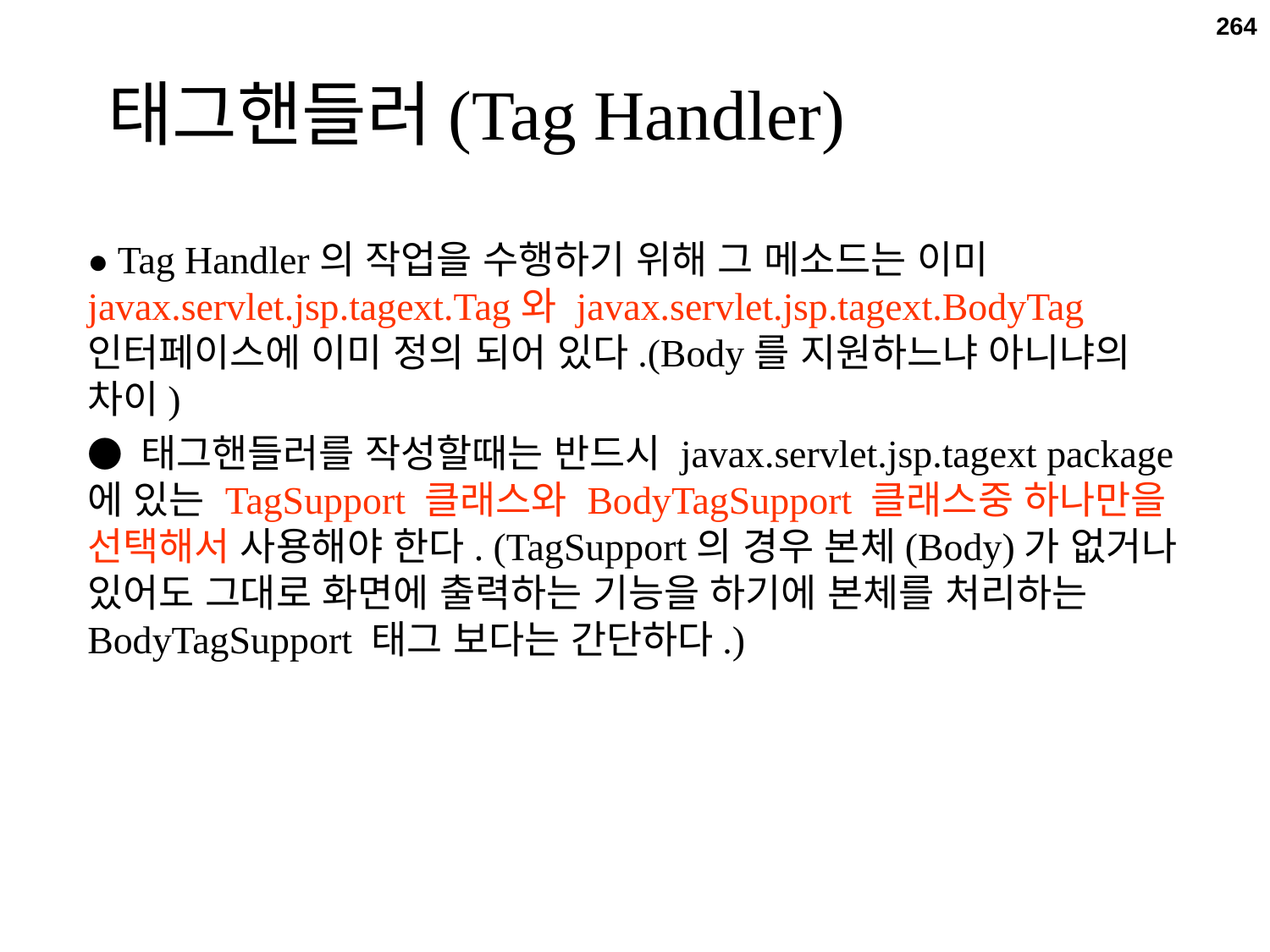

264
태그핸들러(Tag Handler)
● Tag Handler의 작업을 수행하기 위해 그 메소드는 이미 javax.servlet.jsp.tagext.Tag와 javax.servlet.jsp.tagext.BodyTag 인터페이스에 이미 정의 되어 있다.(Body를 지원하느냐 아니냐의 차이)
● 태그핸들러를 작성할때는 반드시 javax.servlet.jsp.tagext package에 있는 TagSupport 클래스와 BodyTagSupport 클래스중 하나만을 선택해서 사용해야 한다. (TagSupport의 경우 본체(Body)가 없거나  있어도 그대로 화면에 출력하는 기능을 하기에 본체를 처리하는 BodyTagSupport 태그 보다는 간단하다.)